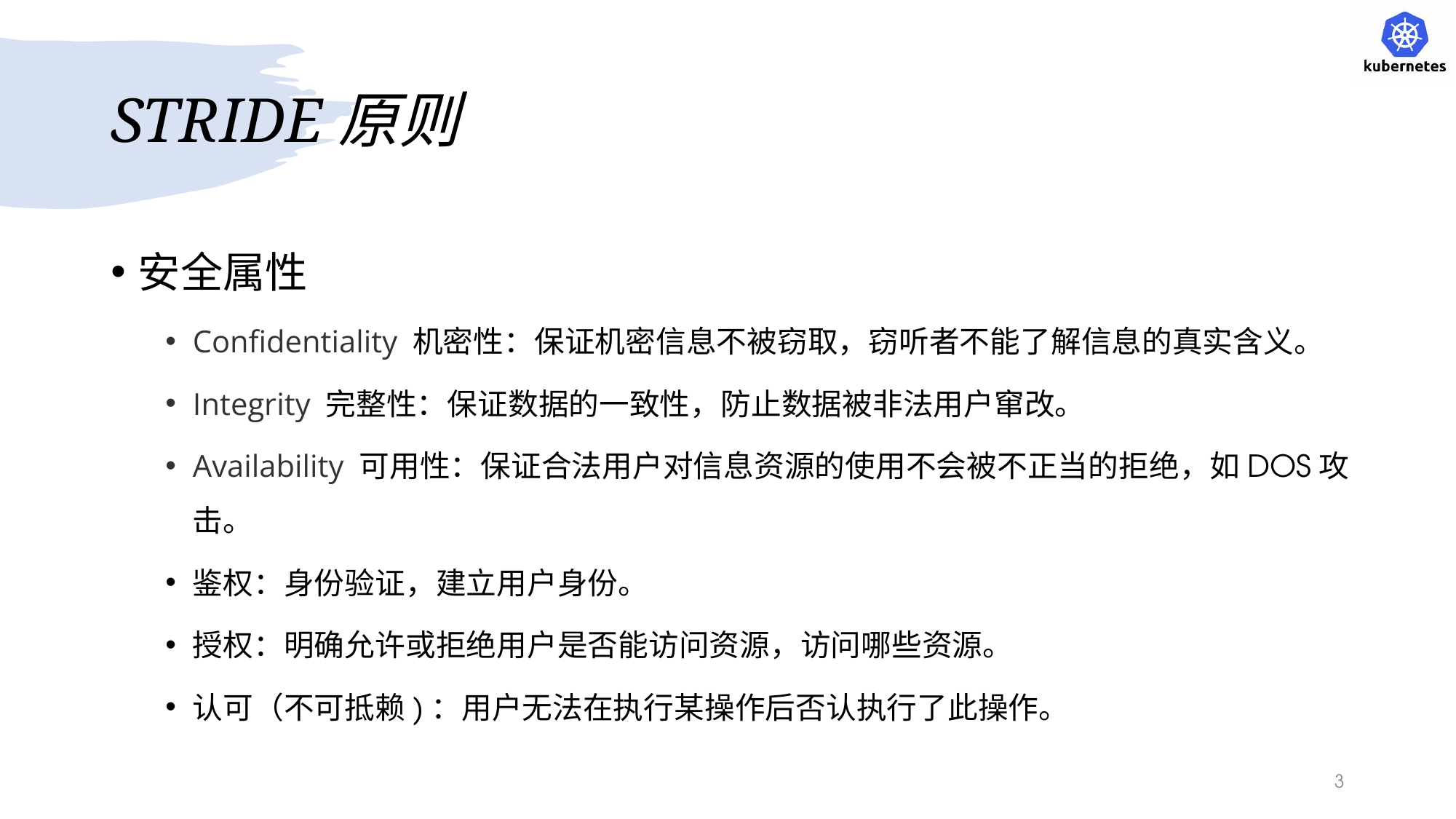

# STRIDE原则
安全属性
Confidentiality 机密性：保证机密信息不被窃取，窃听者不能了解信息的真实含义。
Integrity 完整性：保证数据的一致性，防止数据被非法用户窜改。
Availability 可用性：保证合法用户对信息资源的使用不会被不正当的拒绝，如DOS攻击。
鉴权：身份验证，建立用户身份。
授权：明确允许或拒绝用户是否能访问资源，访问哪些资源。
认可（不可抵赖)：用户无法在执行某操作后否认执行了此操作。

3